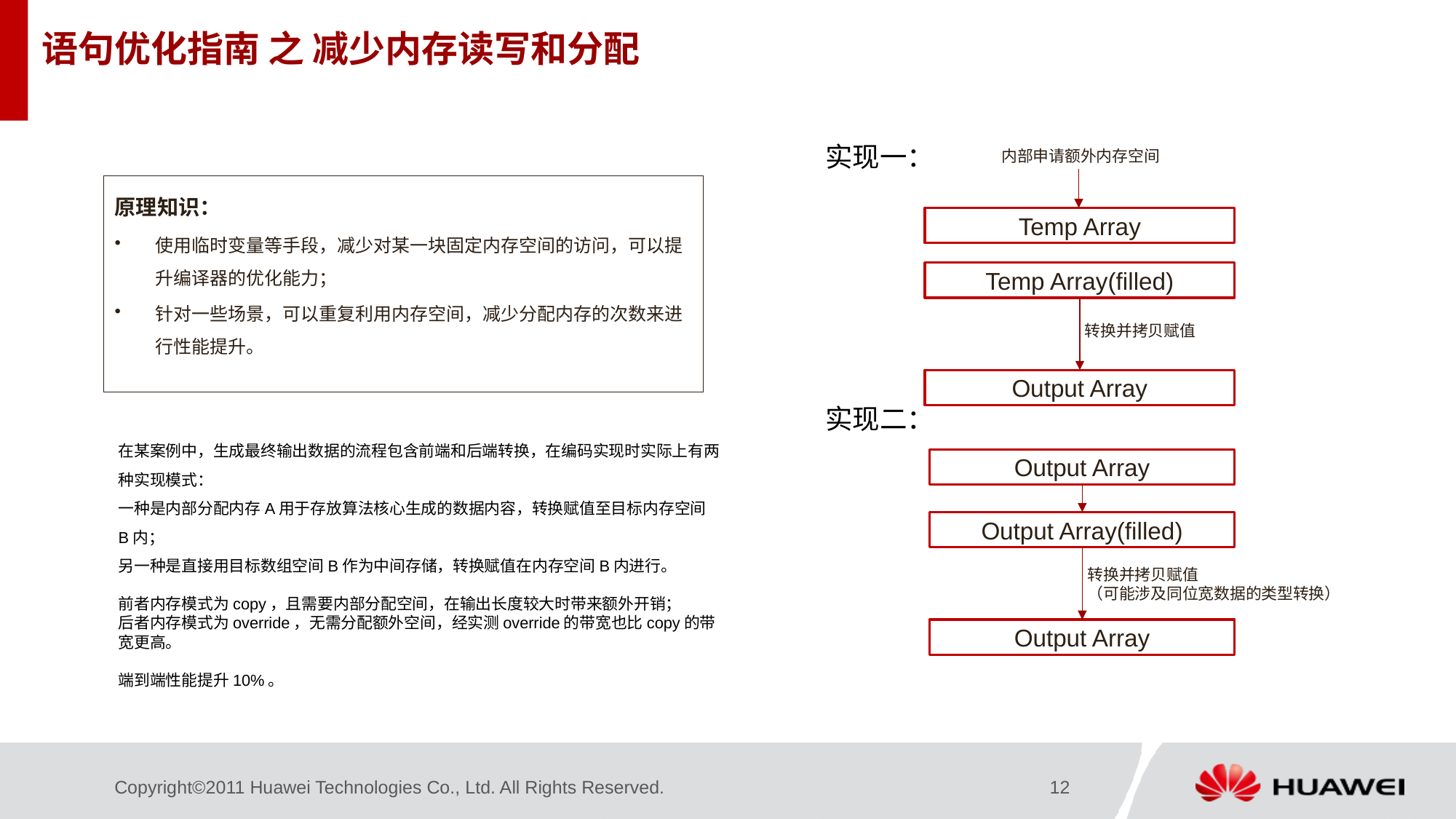

# 语句优化指南 之 减少内存读写和分配
实现一：

实现二：

内部申请额外内存空间
原理知识：
使用临时变量等手段，减少对某一块固定内存空间的访问，可以提升编译器的优化能力；
针对一些场景，可以重复利用内存空间，减少分配内存的次数来进行性能提升。
Temp Array
Temp Array(filled)
转换并拷贝赋值
Output Array
在某案例中，生成最终输出数据的流程包含前端和后端转换，在编码实现时实际上有两种实现模式：
一种是内部分配内存A用于存放算法核心生成的数据内容，转换赋值至目标内存空间B内；
另一种是直接用目标数组空间B作为中间存储，转换赋值在内存空间B内进行。

前者内存模式为copy，且需要内部分配空间，在输出长度较大时带来额外开销；
后者内存模式为override，无需分配额外空间，经实测override的带宽也比copy的带宽更高。

端到端性能提升10%。
Output Array
Output Array(filled)
转换并拷贝赋值
（可能涉及同位宽数据的类型转换）
Output Array